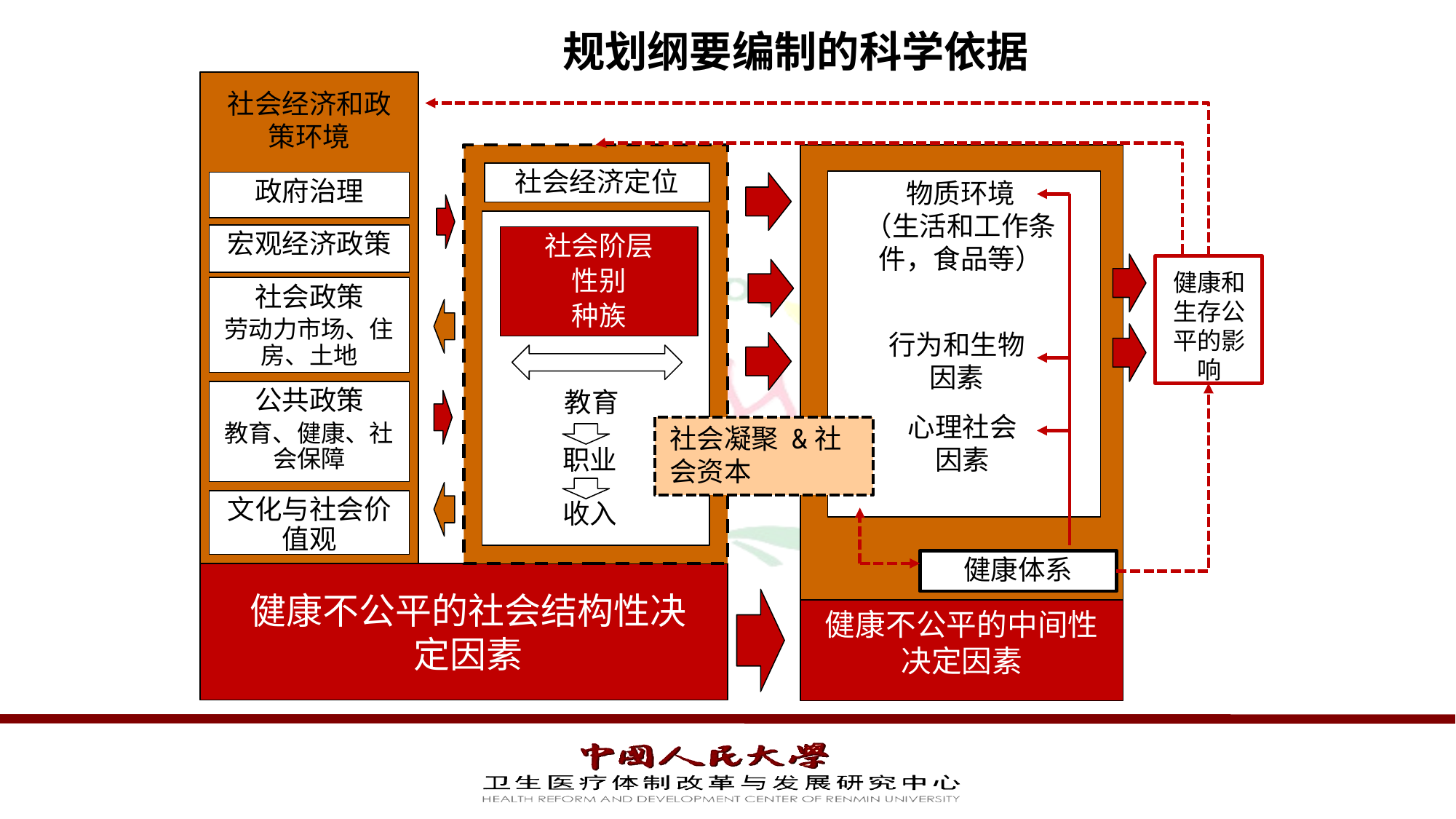

# 规划纲要编制的科学依据

社会经济和政策环境

社会经济定位

物质环境
（生活和工作条件，食品等）
政府治理

宏观经济政策
社会阶层
性别
种族

健康和生存公平的影响
社会政策
劳动力市场、住房、土地

行为和生物因素

教育
公共政策
教育、健康、社会保障

心理社会因素
社会凝聚 &社会资本

职业

文化与社会价值观
收入
健康体系

健康不公平的社会结构性决定因素

健康不公平的中间性决定因素